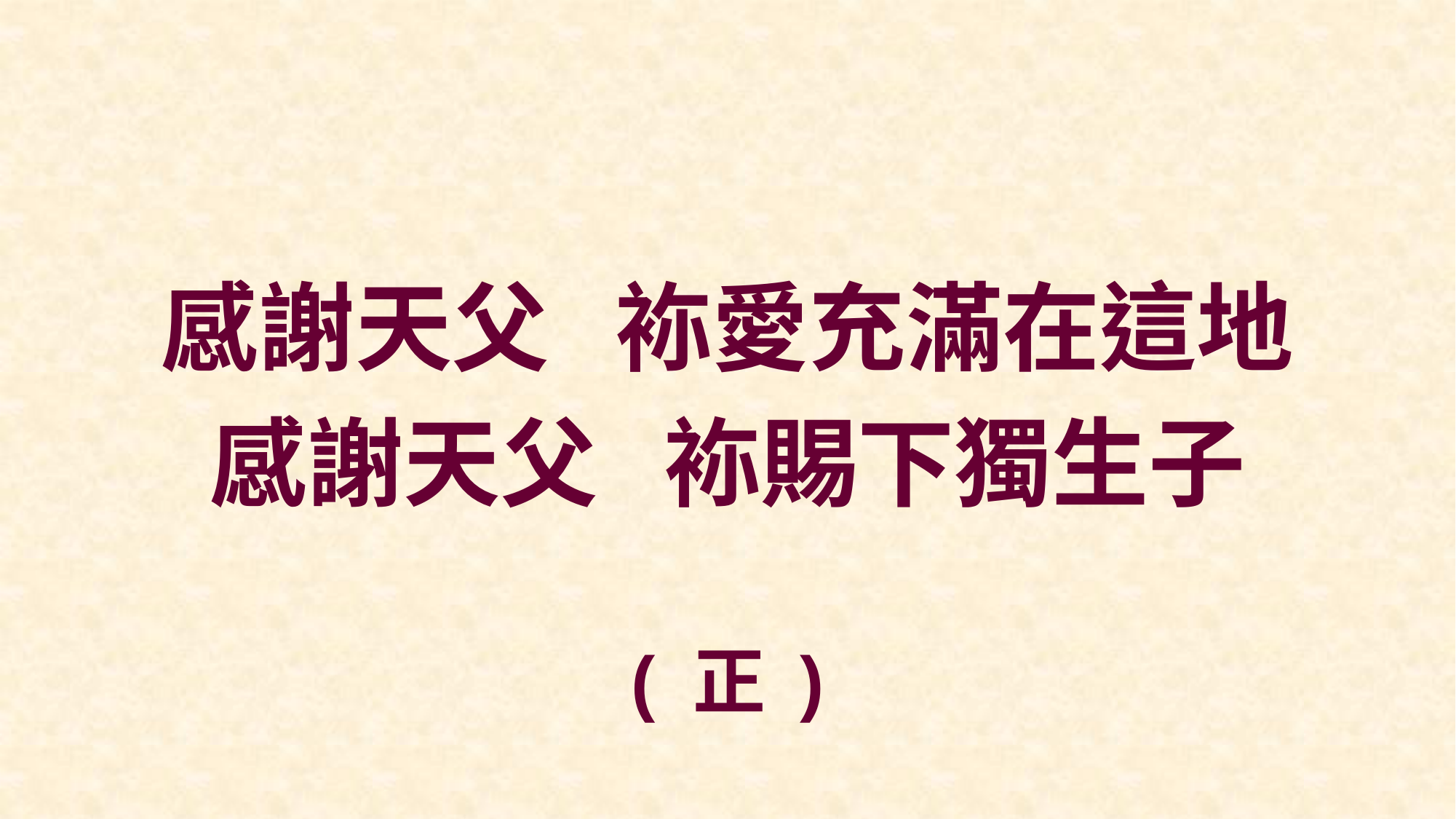

感謝天父   袮愛充滿在這地
感謝天父   袮賜下獨生子
( 正 )